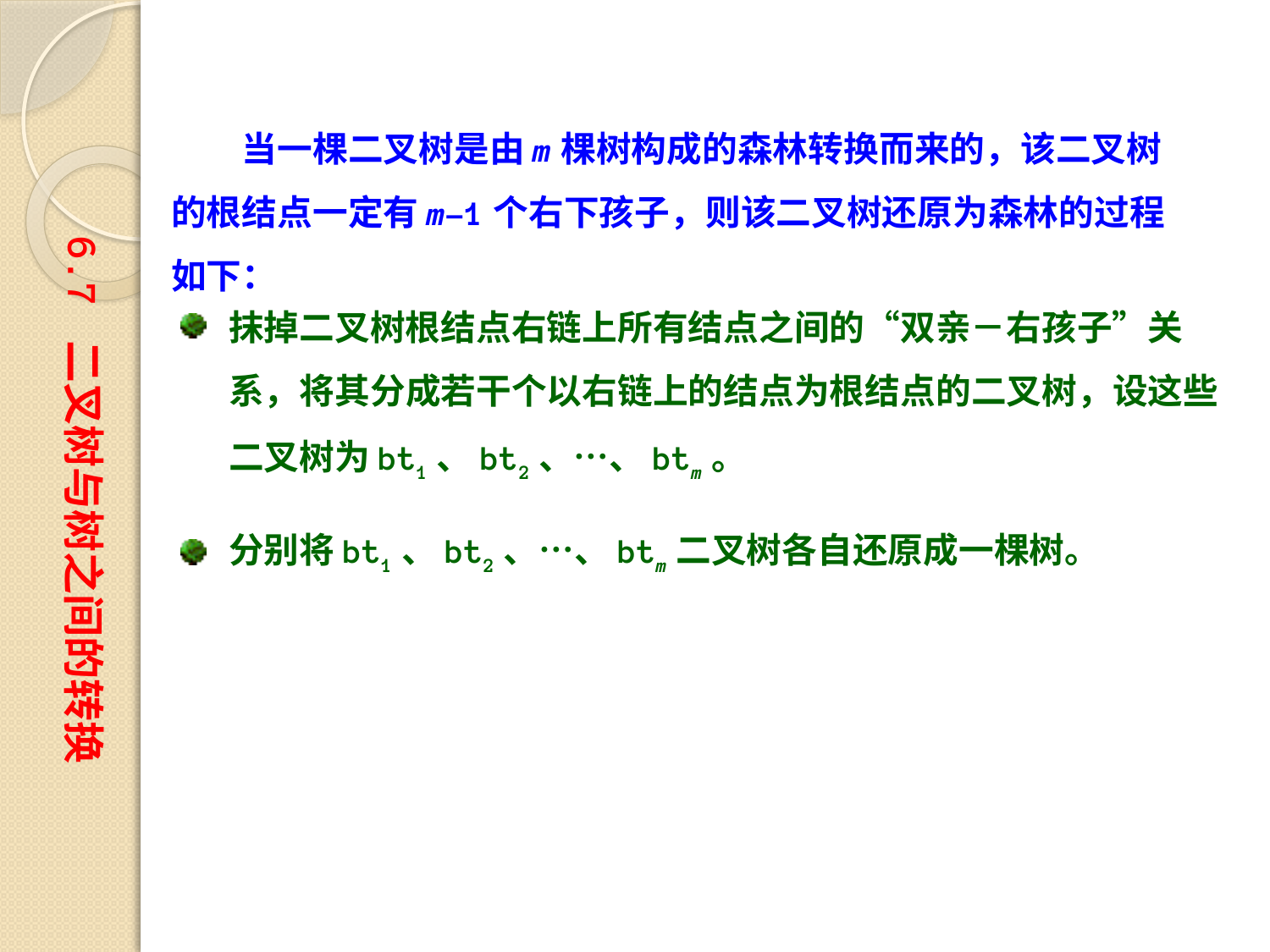

当一棵二叉树是由m棵树构成的森林转换而来的，该二叉树的根结点一定有m-1个右下孩子，则该二叉树还原为森林的过程如下：
6.7 二叉树与树之间的转换
抹掉二叉树根结点右链上所有结点之间的“双亲－右孩子”关系，将其分成若干个以右链上的结点为根结点的二叉树，设这些二叉树为bt1、bt2、…、btm。
分别将bt1、bt2、…、btm二叉树各自还原成一棵树。